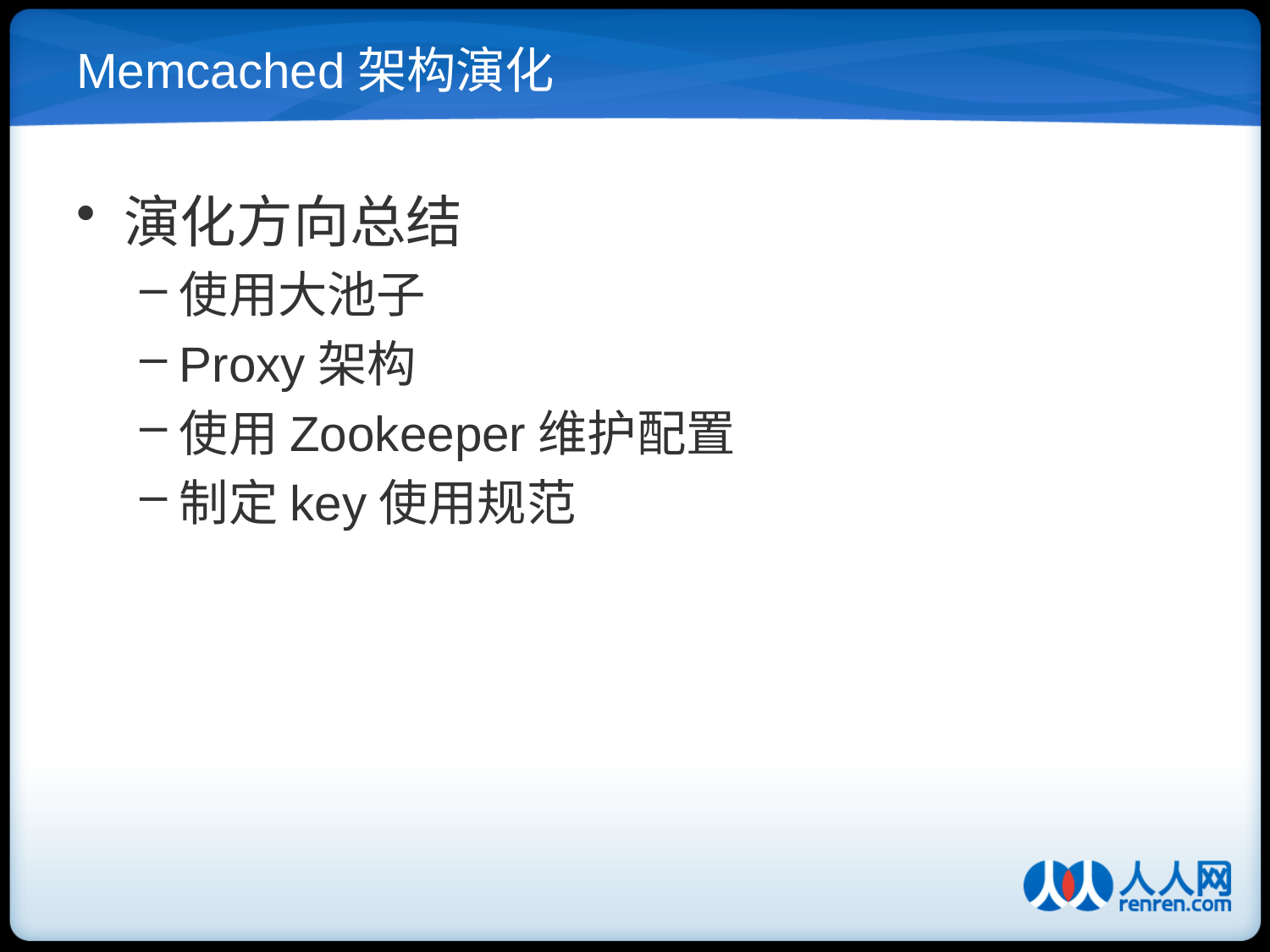

# Memcached架构演化
演化方向总结
使用大池子
Proxy架构
使用Zookeeper维护配置
制定key使用规范